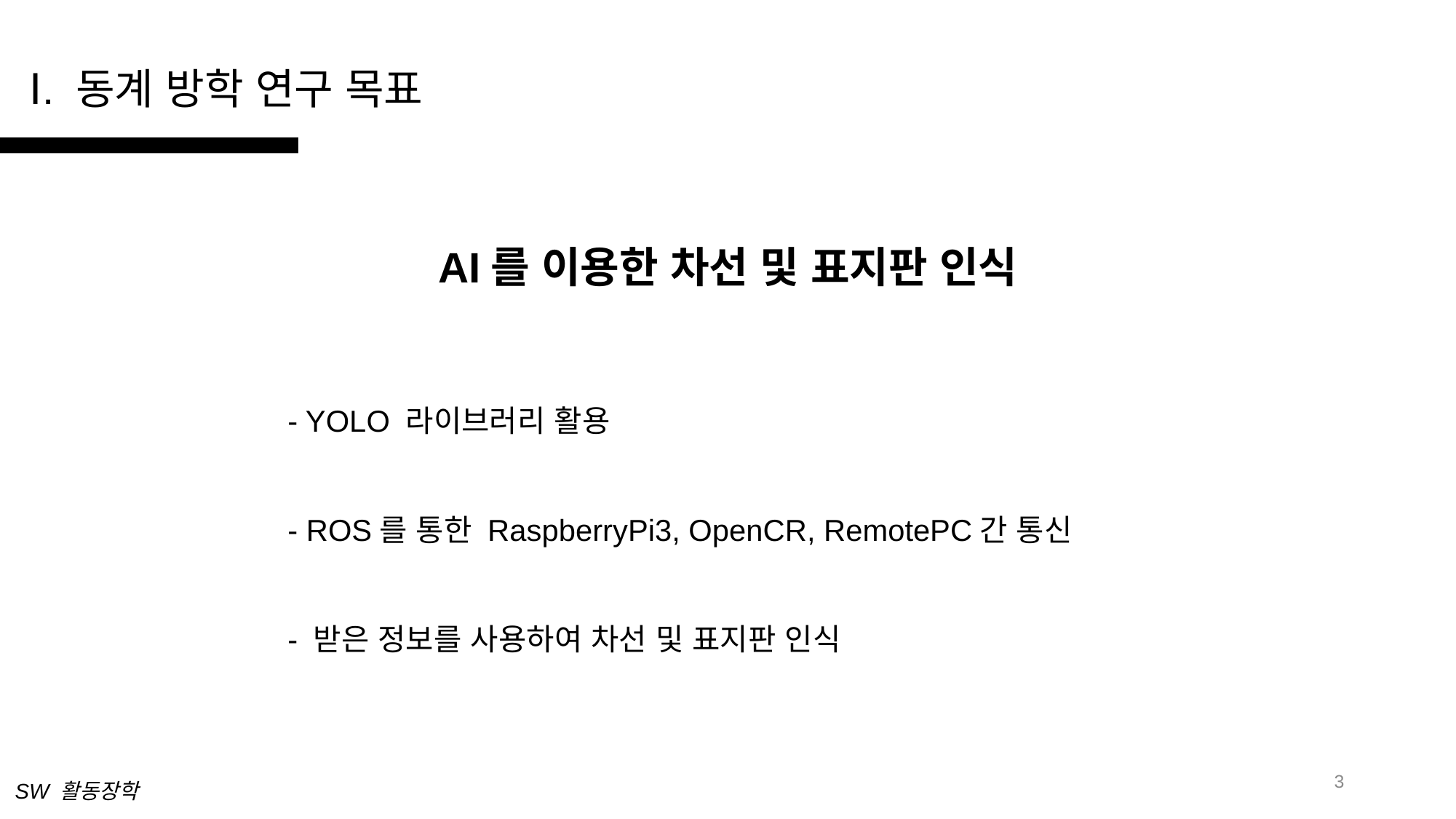

Ⅰ. 동계 방학 연구 목표

AI를 이용한 차선 및 표지판 인식
- YOLO 라이브러리 활용
- ROS를 통한 RaspberryPi3, OpenCR, RemotePC간 통신
- 받은 정보를 사용하여 차선 및 표지판 인식
3
SW 활동장학